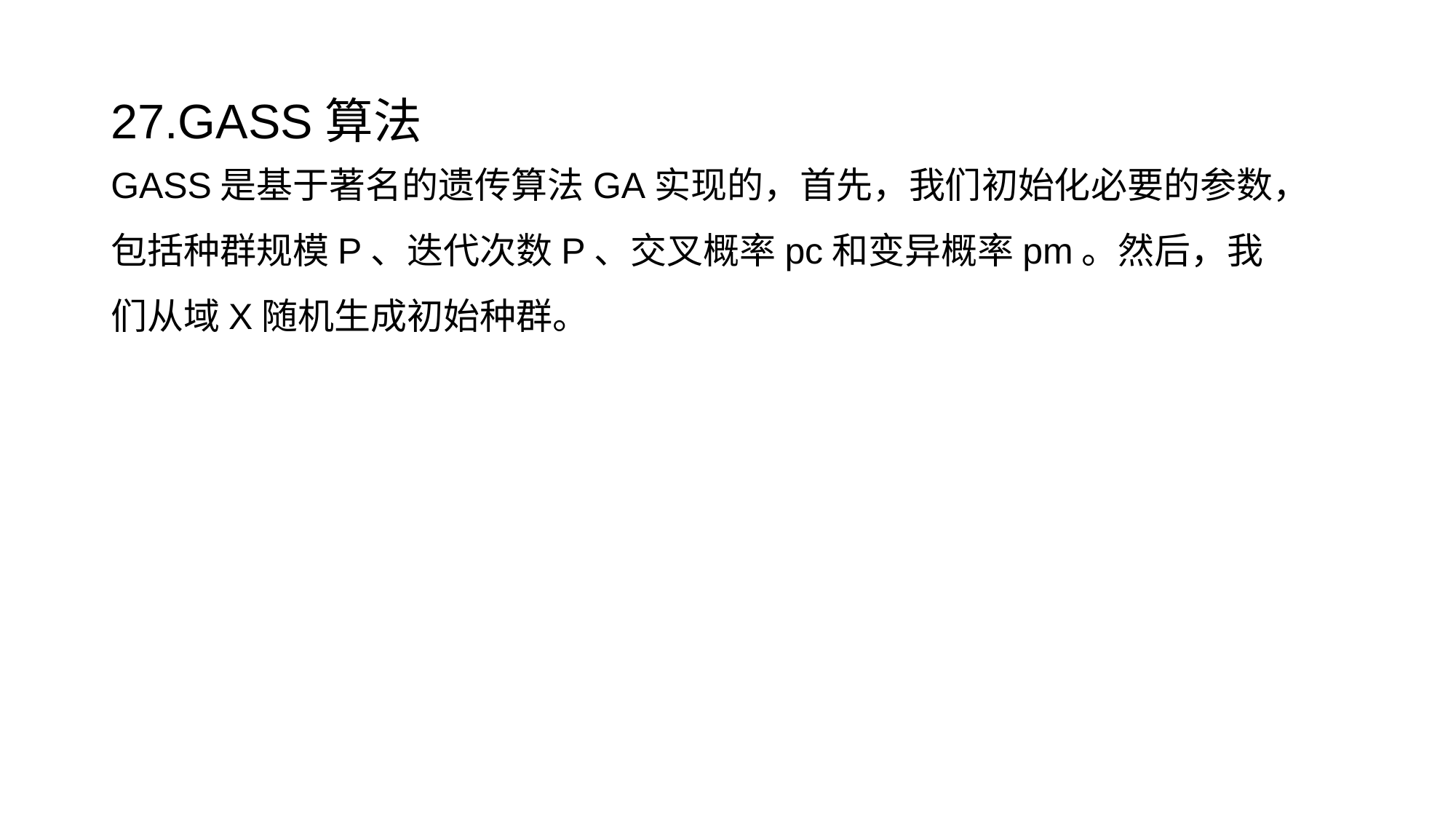

# 27.GASS算法
GASS是基于著名的遗传算法GA实现的，首先，我们初始化必要的参数，包括种群规模P、迭代次数P、交叉概率pc和变异概率pm。然后，我们从域X随机生成初始种群。